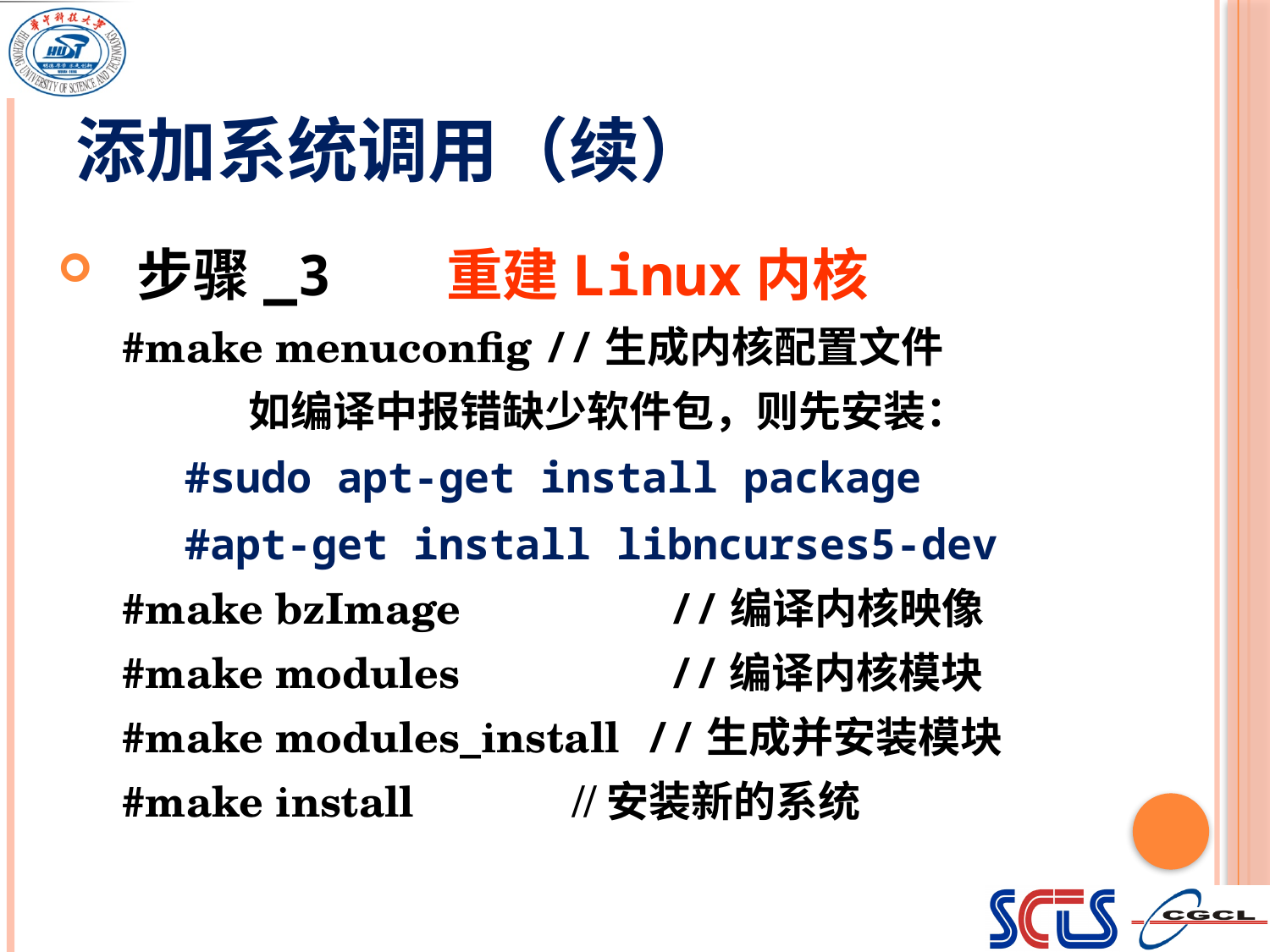

# 添加系统调用（续）
步骤_3   重建Linux内核
#make menuconfig //生成内核配置文件
	如编译中报错缺少软件包，则先安装：
	#sudo apt-get install package
	#apt-get install libncurses5-dev
#make bzImage              //编译内核映像
#make modules              //编译内核模块
#make modules_install //生成并安装模块
#make install    	//安装新的系统
31